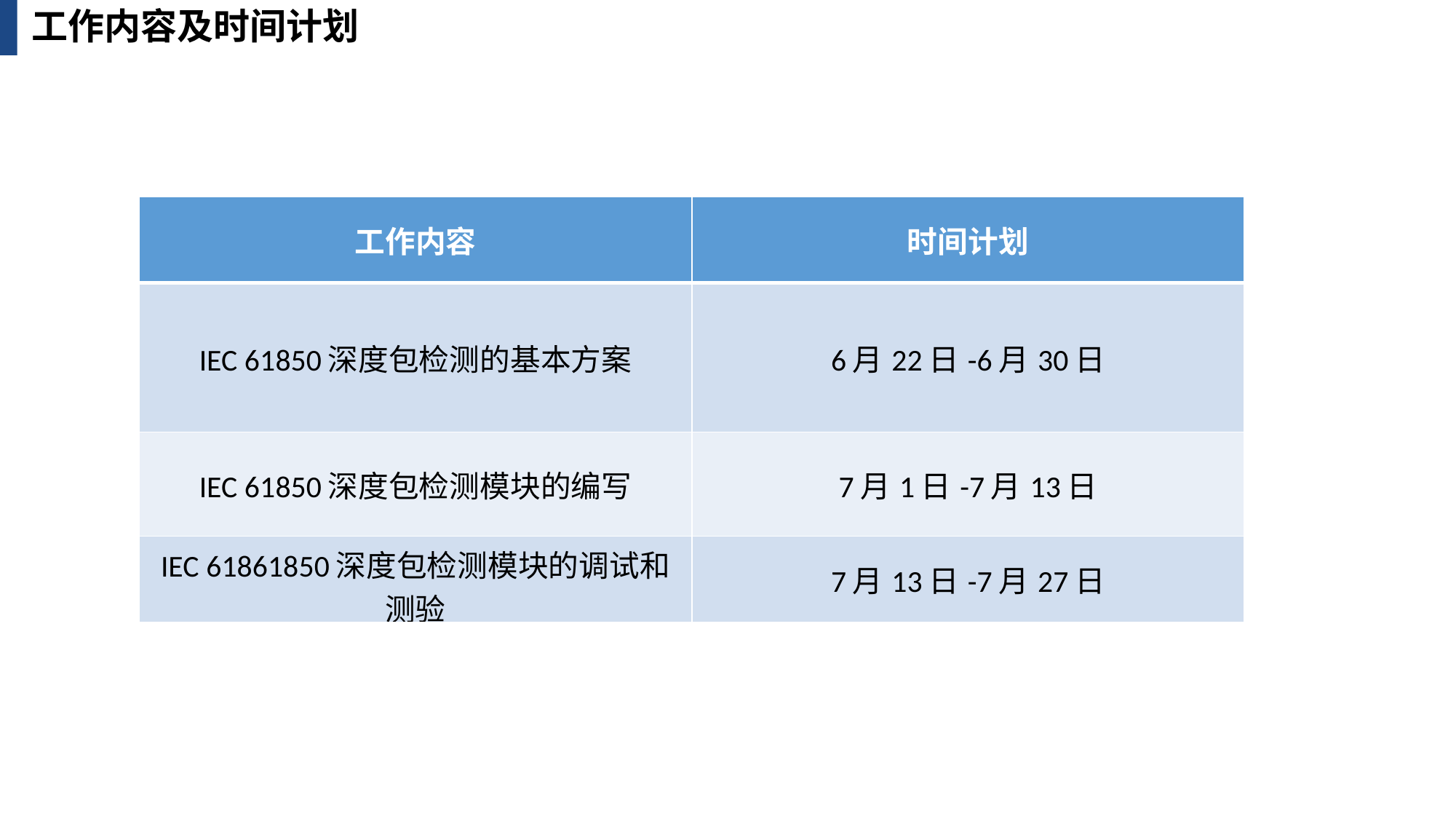

工作内容及时间计划
| 工作内容 | 时间计划 |
| --- | --- |
| IEC 61850深度包检测的基本方案 | 6月22日-6月30日 |
| IEC 61850深度包检测模块的编写 | 7月1日-7月13日 |
| IEC 61861850深度包检测模块的调试和测验 | 7月13日-7月27日 |